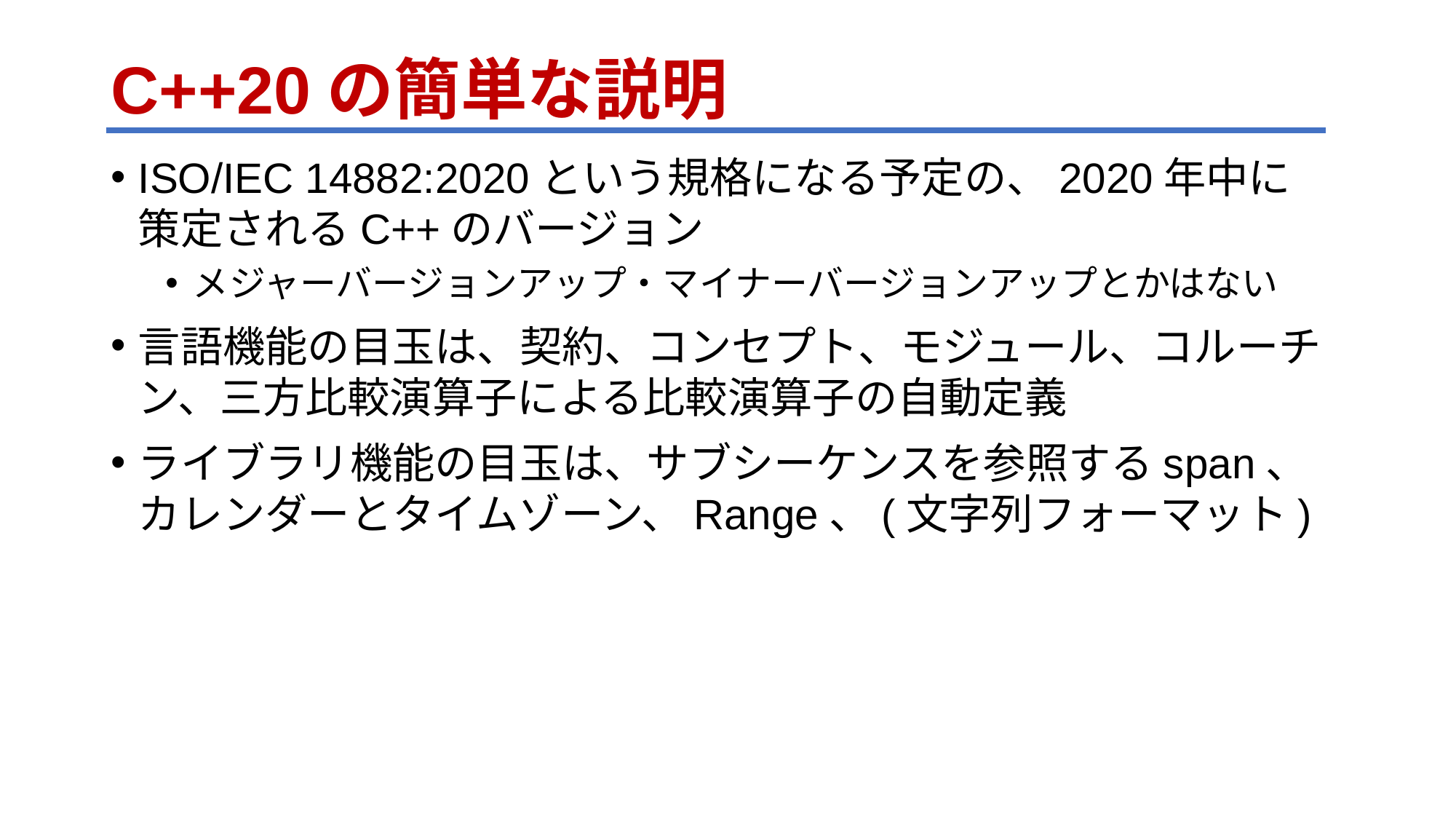

# C++20の簡単な説明
ISO/IEC 14882:2020という規格になる予定の、2020年中に
策定されるC++のバージョン
メジャーバージョンアップ・マイナーバージョンアップとかはない
言語機能の目玉は、契約、コンセプト、モジュール、コルーチン、三方比較演算子による比較演算子の自動定義
ライブラリ機能の目玉は、サブシーケンスを参照するspan、
カレンダーとタイムゾーン、Range、(文字列フォーマット)